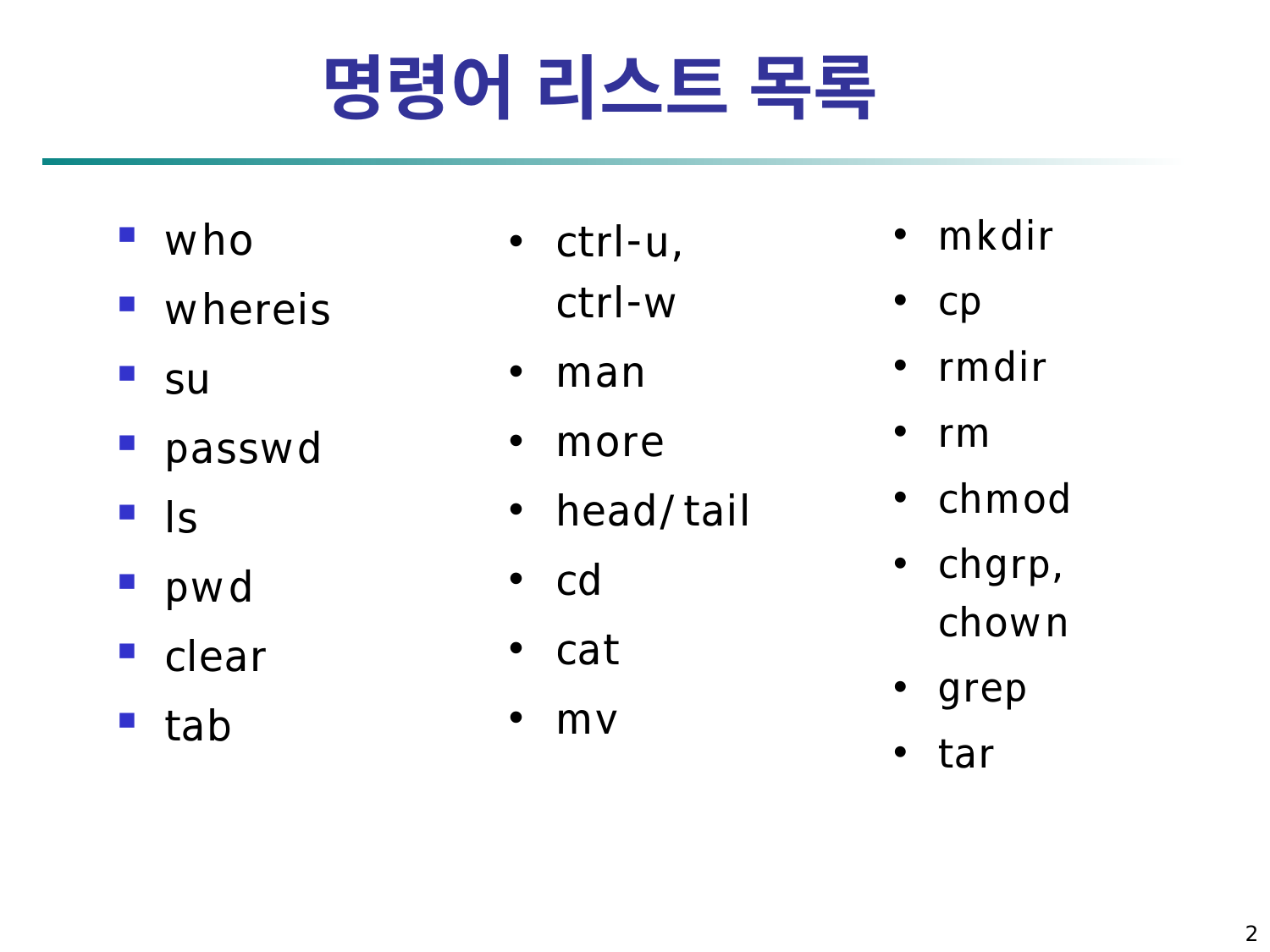

# 명령어 리스트 목록
mkdir
cp
rmdir
rm
chmod
chgrp, chown
grep
tar
who
whereis
su
passwd
ls
pwd
clear
tab
ctrl-u, ctrl-w
man
more
head/tail
cd
cat
mv
2